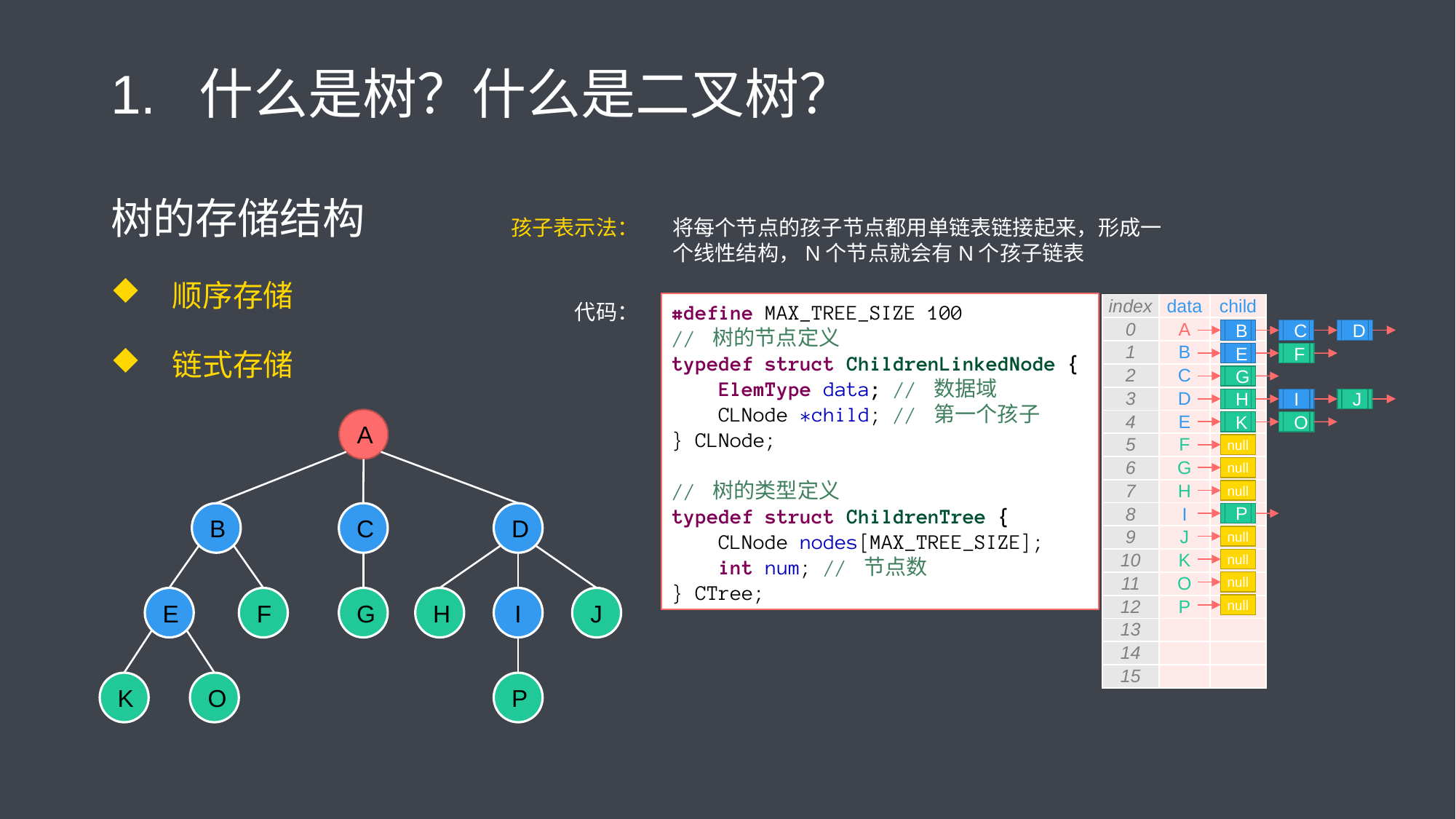

# 什么是树？什么是二叉树？
树的存储结构
顺序存储
链式存储

孩子表示法：
将每个节点的孩子节点都用单链表链接起来，形成一个线性结构，N个节点就会有N个孩子链表
代码：
#define MAX_TREE_SIZE 100
// 树的节点定义
typedef struct ChildrenLinkedNode {
    ElemType data; // 数据域
    CLNode *child; // 第一个孩子
} CLNode;

// 树的类型定义
typedef struct ChildrenTree {
    CLNode nodes[MAX_TREE_SIZE];
    int num; // 节点数
} CTree;
| index | data | child |
| --- | --- | --- |
| 0 | A |  |
| 1 | B |  |
| 2 | C |  |
| 3 | D |  |
| 4 | E |  |
| 5 | F |  |
| 6 | G |  |
| 7 | H |  |
| 8 | I |  |
| 9 | J |  |
| 10 | K |  |
| 11 | O |  |
| 12 | P |  |
| 13 |  |  |
| 14 |  |  |
| 15 |  |  |
B
C
D
E
F
G
H
I
J
A
B
E
F
K
O
C
G
D
H
I
J
P
K
O
null
null
null
P
null
null
null
null